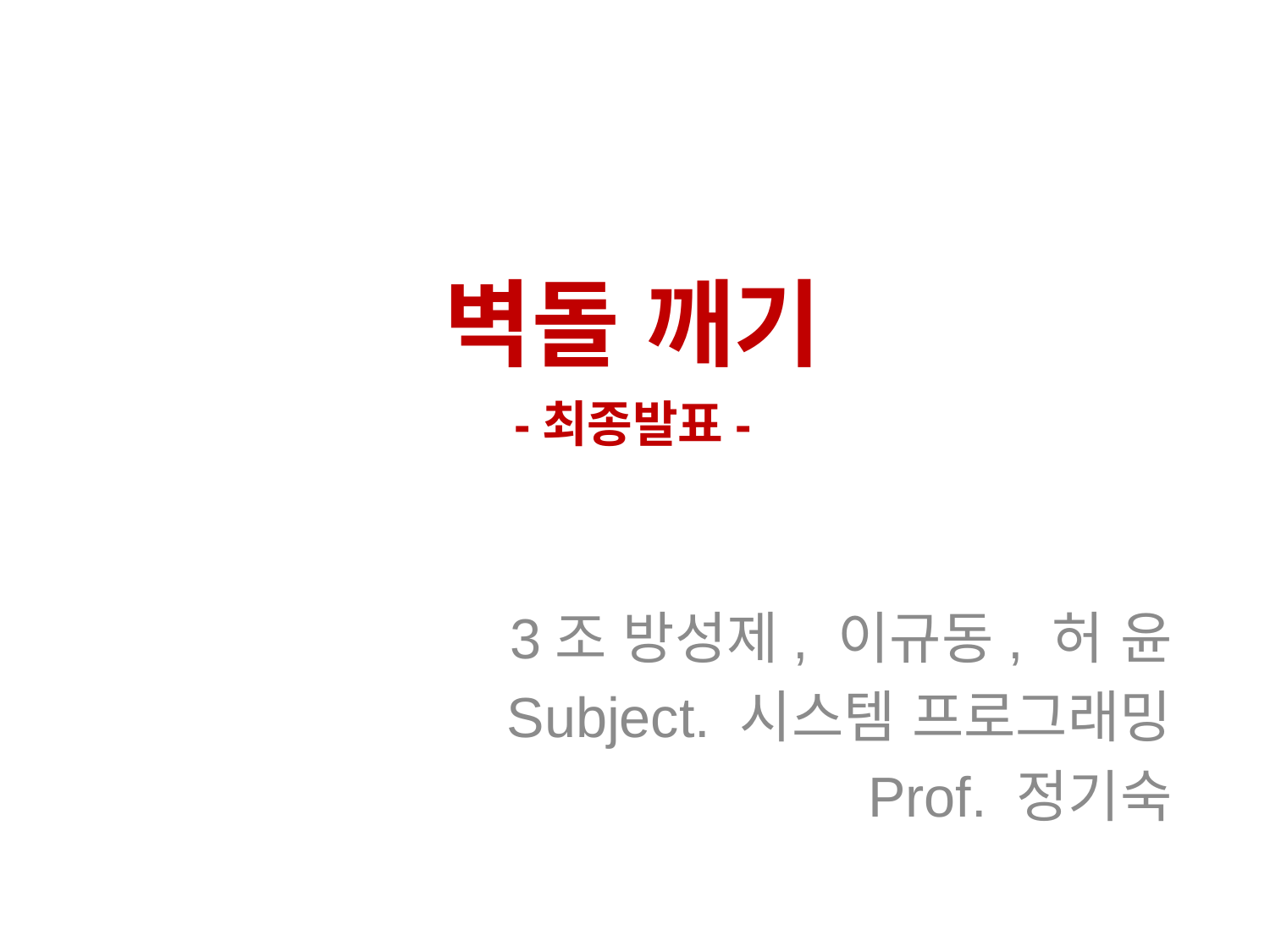

벽돌 깨기
-최종발표-
3조 방성제, 이규동, 허 윤
Subject. 시스템 프로그래밍
Prof. 정기숙